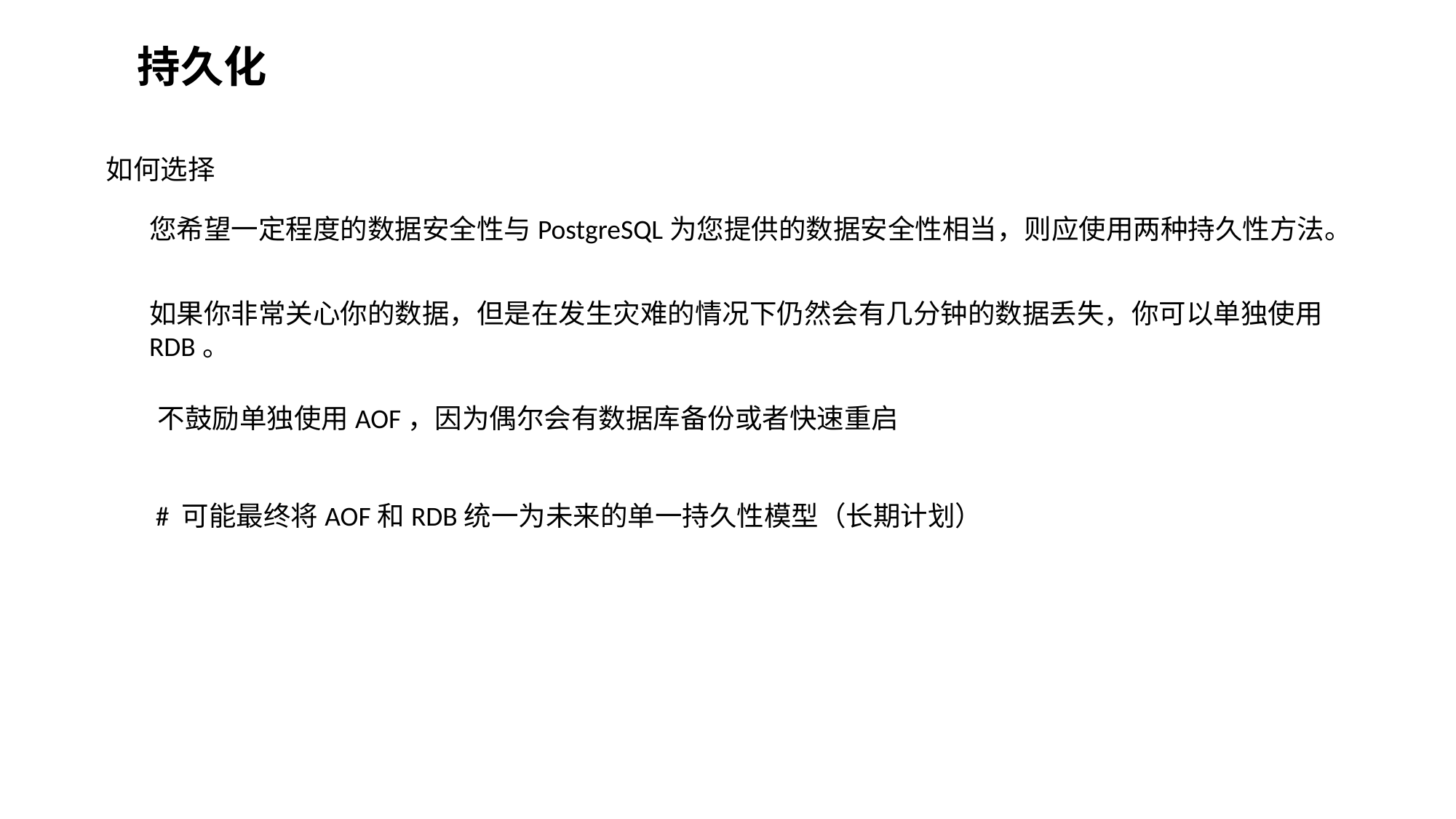

持久化
如何选择
您希望一定程度的数据安全性与PostgreSQL为您提供的数据安全性相当，则应使用两种持久性方法。
如果你非常关心你的数据，但是在发生灾难的情况下仍然会有几分钟的数据丢失，你可以单独使用RDB。
不鼓励单独使用AOF，因为偶尔会有数据库备份或者快速重启
# 可能最终将AOF和RDB统一为未来的单一持久性模型（长期计划）
21